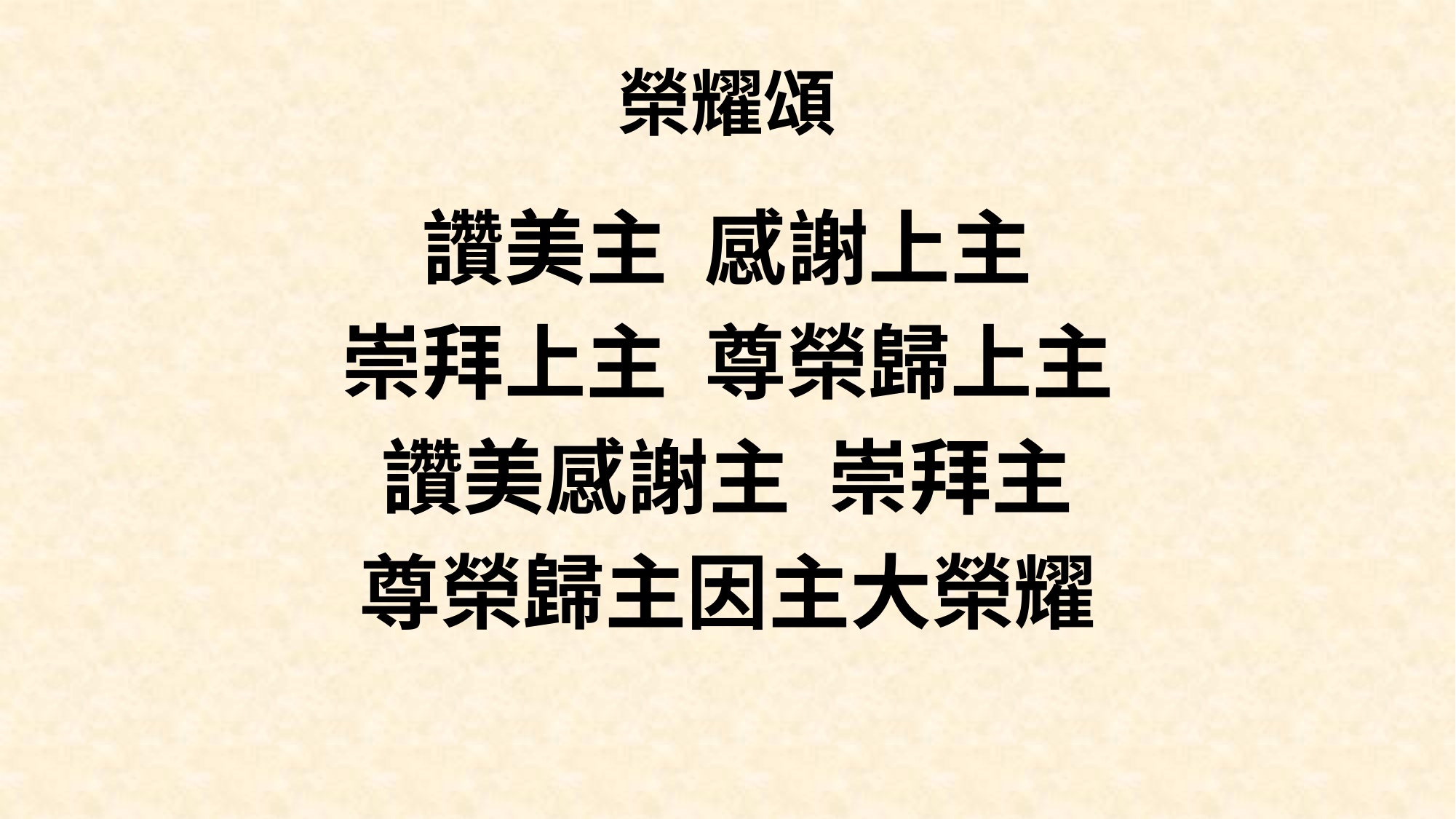

# 榮耀頌
讚美主  感謝上主
崇拜上主  尊榮歸上主
讚美感謝主  崇拜主
尊榮歸主因主大榮耀